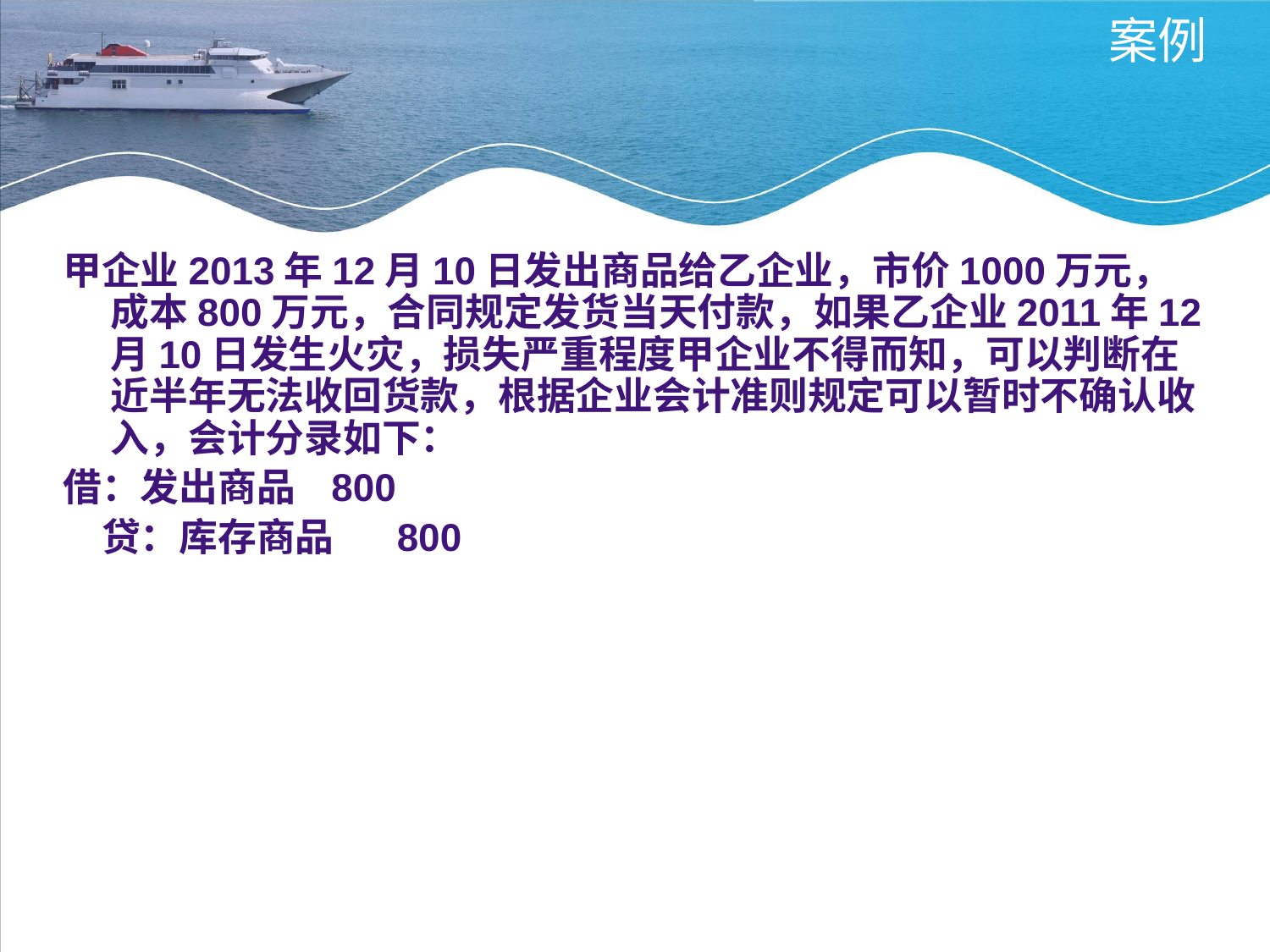

# 案例
甲企业2013年12月10日发出商品给乙企业，市价1000万元，成本800万元，合同规定发货当天付款，如果乙企业2011年12月10日发生火灾，损失严重程度甲企业不得而知，可以判断在近半年无法收回货款，根据企业会计准则规定可以暂时不确认收入，会计分录如下：
借：发出商品   800
　贷：库存商品      800